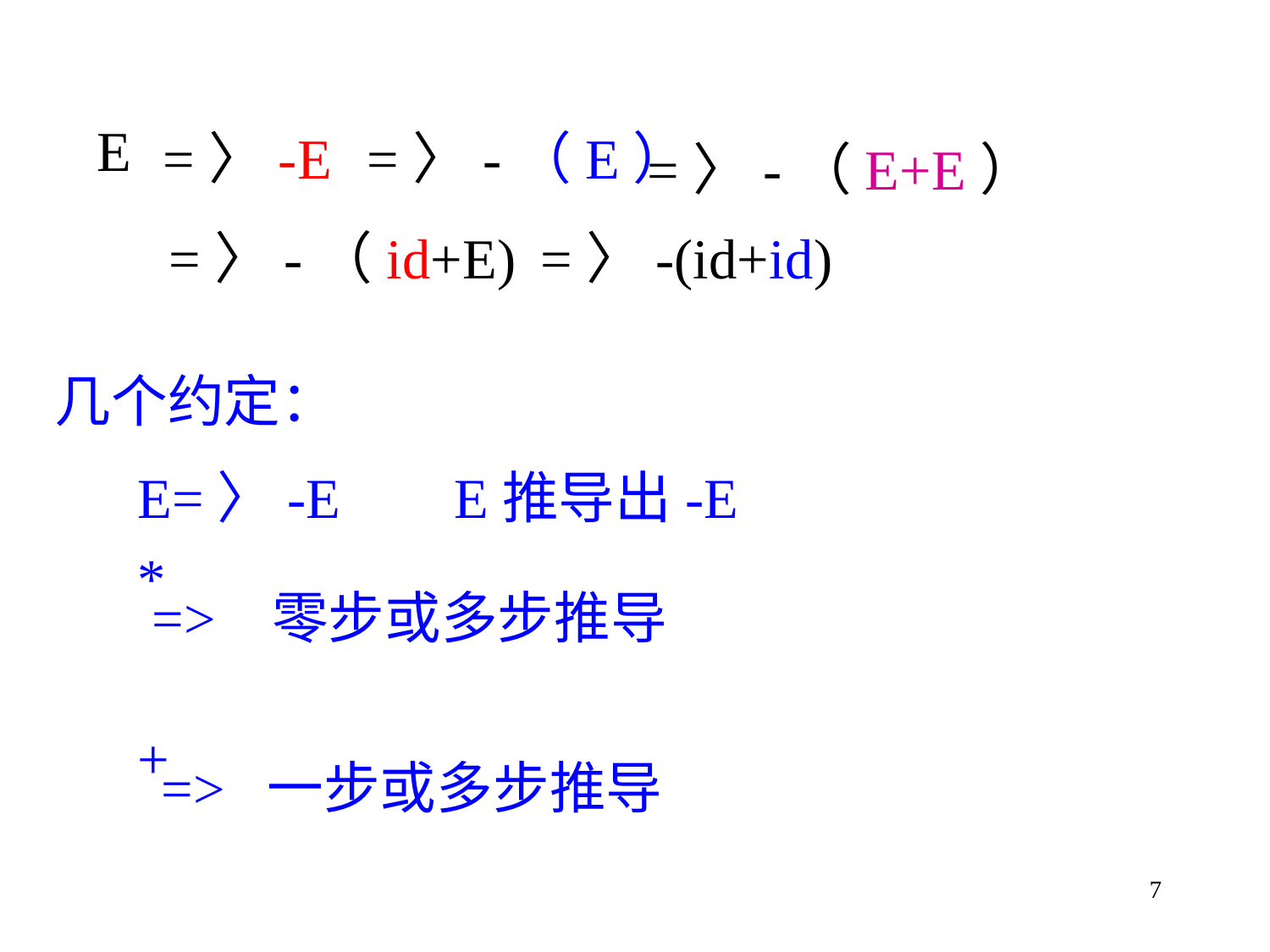

=〉-E
=〉-（E）
E
=〉-（E+E）
=〉-（id+E)
=〉-(id+id)
几个约定：
E=〉-E        E推导出-E
*
=>   零步或多步推导
+
=>  一步或多步推导
7